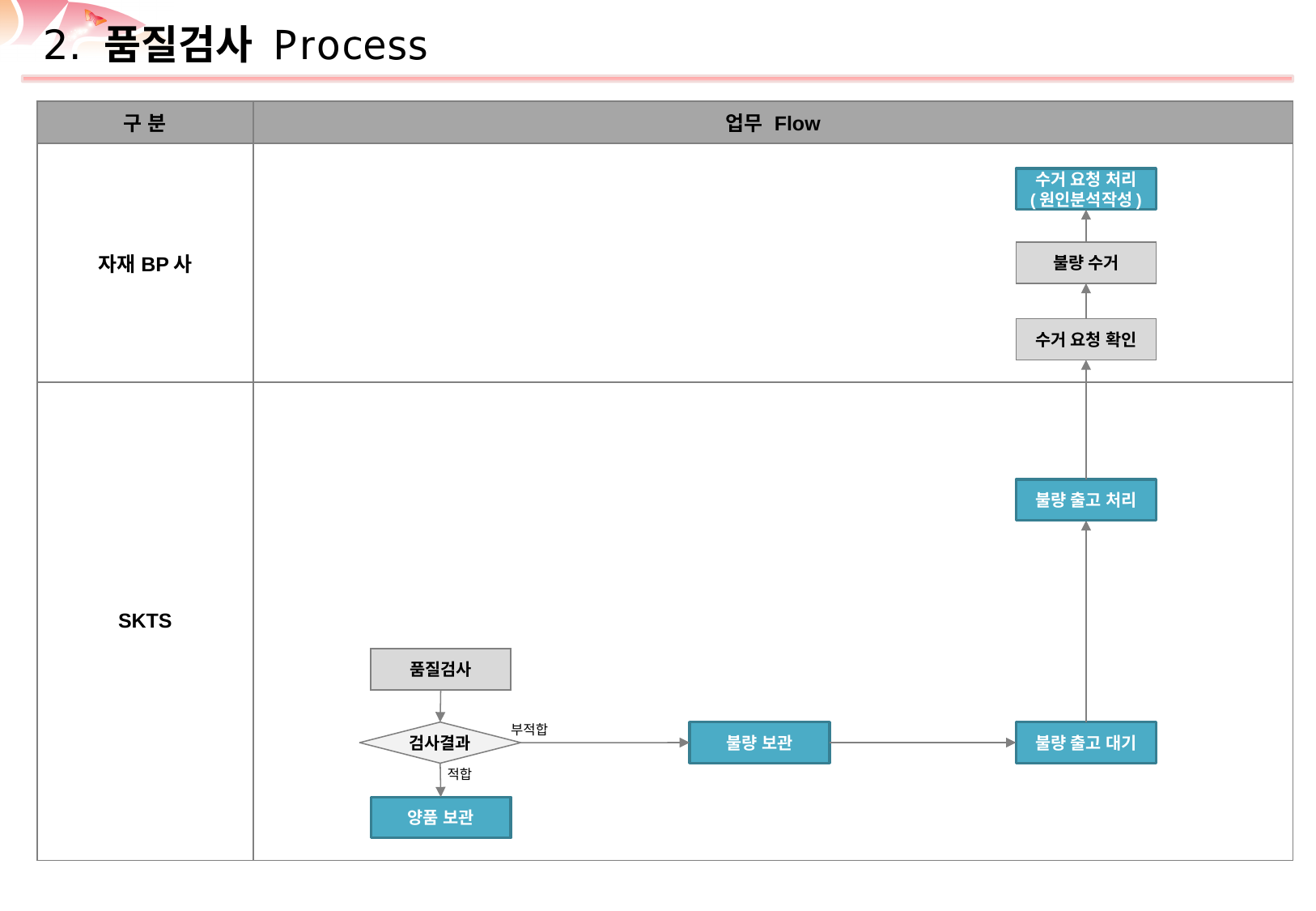

# 2. 품질검사 Process
| 구 분 | 업무 Flow |
| --- | --- |
| 자재BP사 |  |
| SKTS |  |
수거 요청 처리
(원인분석작성)
불량 수거
수거 요청 확인
불량 출고 처리
품질검사
부적합
검사결과
적합
불량 보관
불량 출고 대기
양품 보관